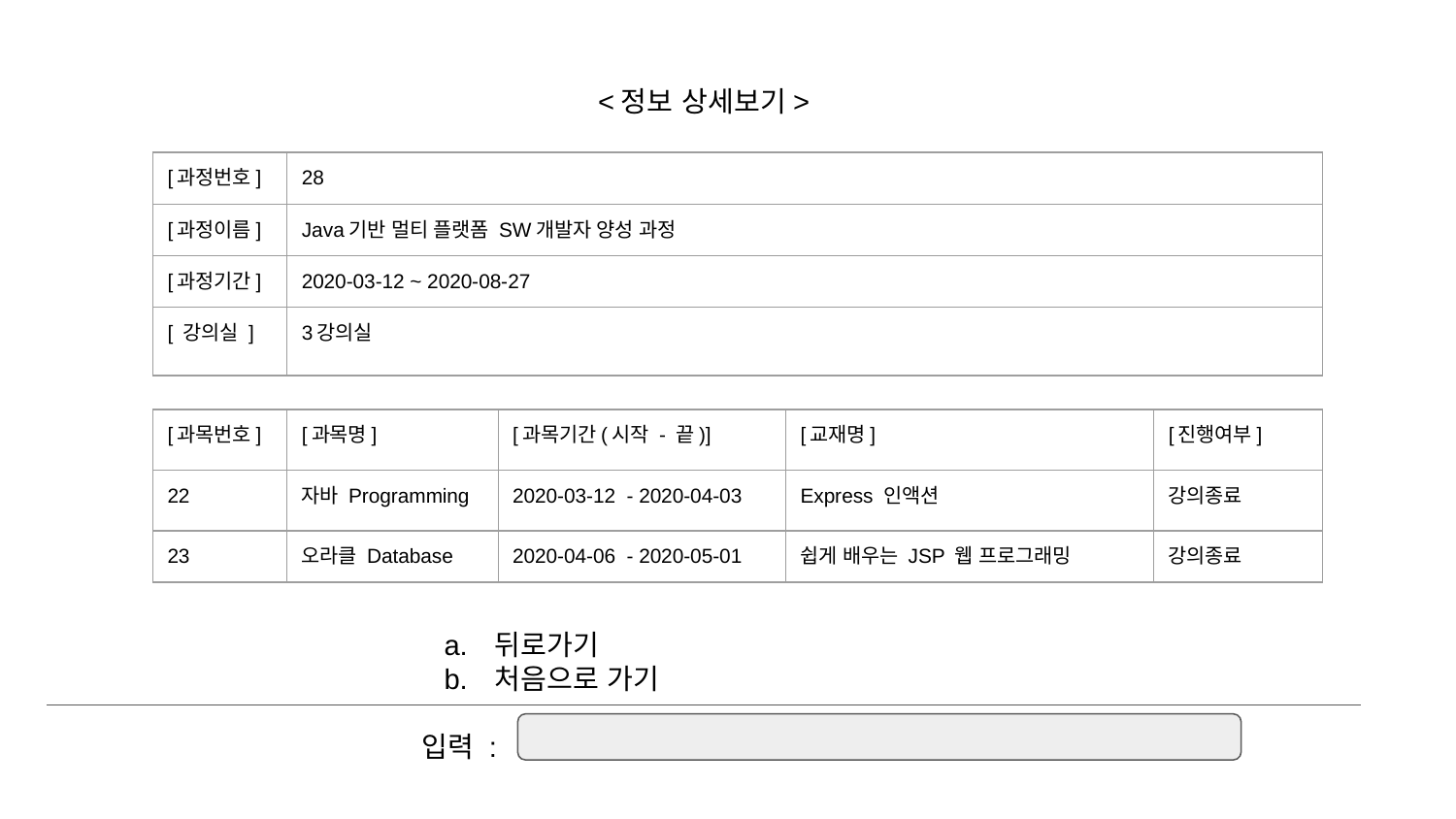

<정보 상세보기>

뒤로가기
처음으로 가기

입력 :
| [과정번호] | 28 |
| --- | --- |
| [과정이름] | Java기반 멀티 플랫폼 SW개발자 양성 과정 |
| [과정기간] | 2020-03-12 ~ 2020-08-27 |
| [ 강의실 ] | 3강의실 |
| [과목번호] | [과목명] | [과목기간(시작 - 끝)] | [교재명] | [진행여부] |
| --- | --- | --- | --- | --- |
| 22 | 자바 Programming | 2020-03-12 - 2020-04-03 | Express 인액션 | 강의종료 |
| 23 | 오라클 Database | 2020-04-06 - 2020-05-01 | 쉽게 배우는 JSP 웹 프로그래밍 | 강의종료 |